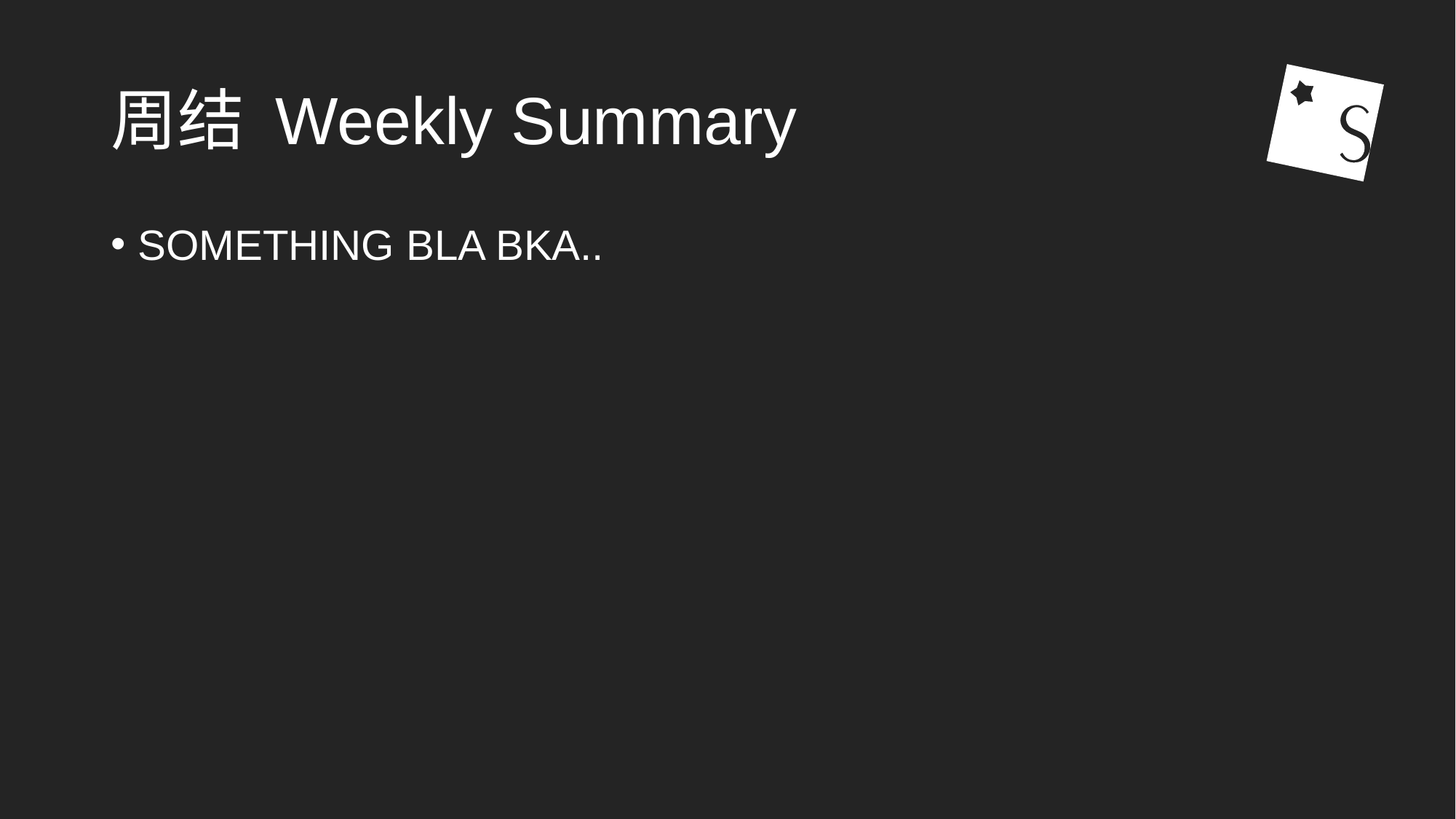

# 周结 Weekly Summary
SOMETHING BLA BKA..